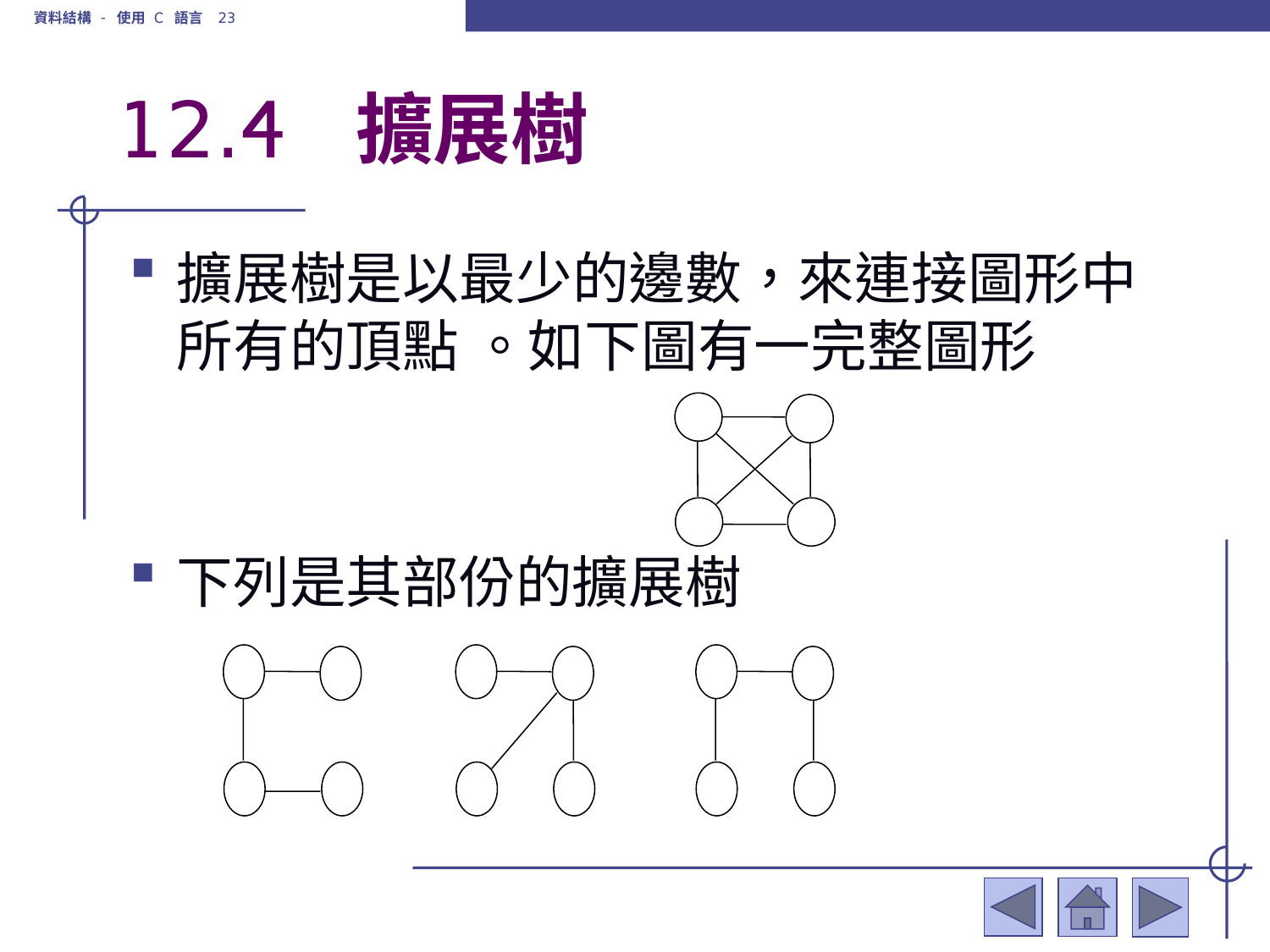

資料結構 - 使用 C 語言   23
# 12.4  擴展樹
擴展樹是以最少的邊數，來連接圖形中所有的頂點 。如下圖有一完整圖形

下列是其部份的擴展樹